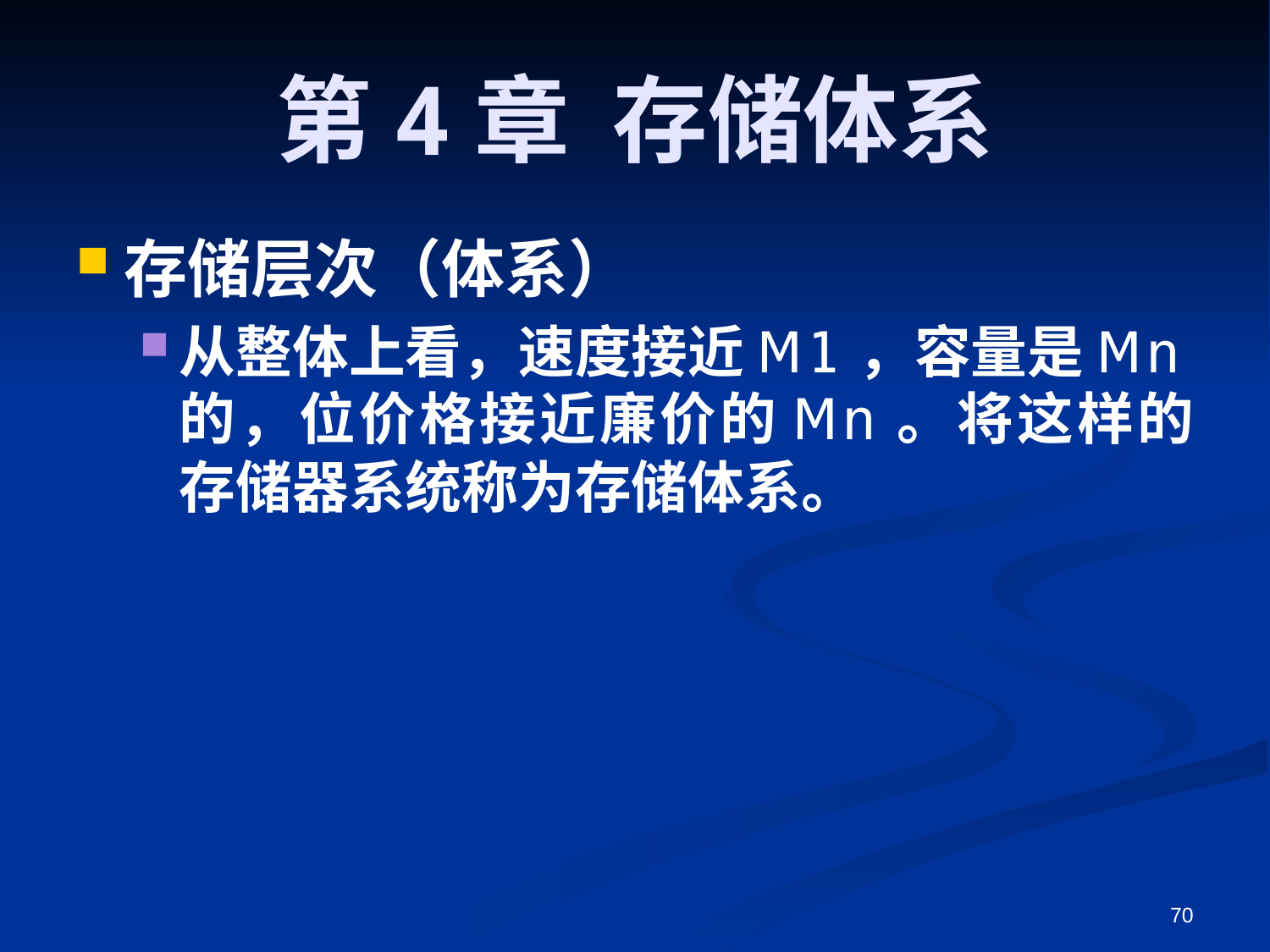

# 第4章  存储体系
存储层次（体系）
从整体上看，速度接近M1，容量是Mn的，位价格接近廉价的Mn。将这样的存储器系统称为存储体系。
70